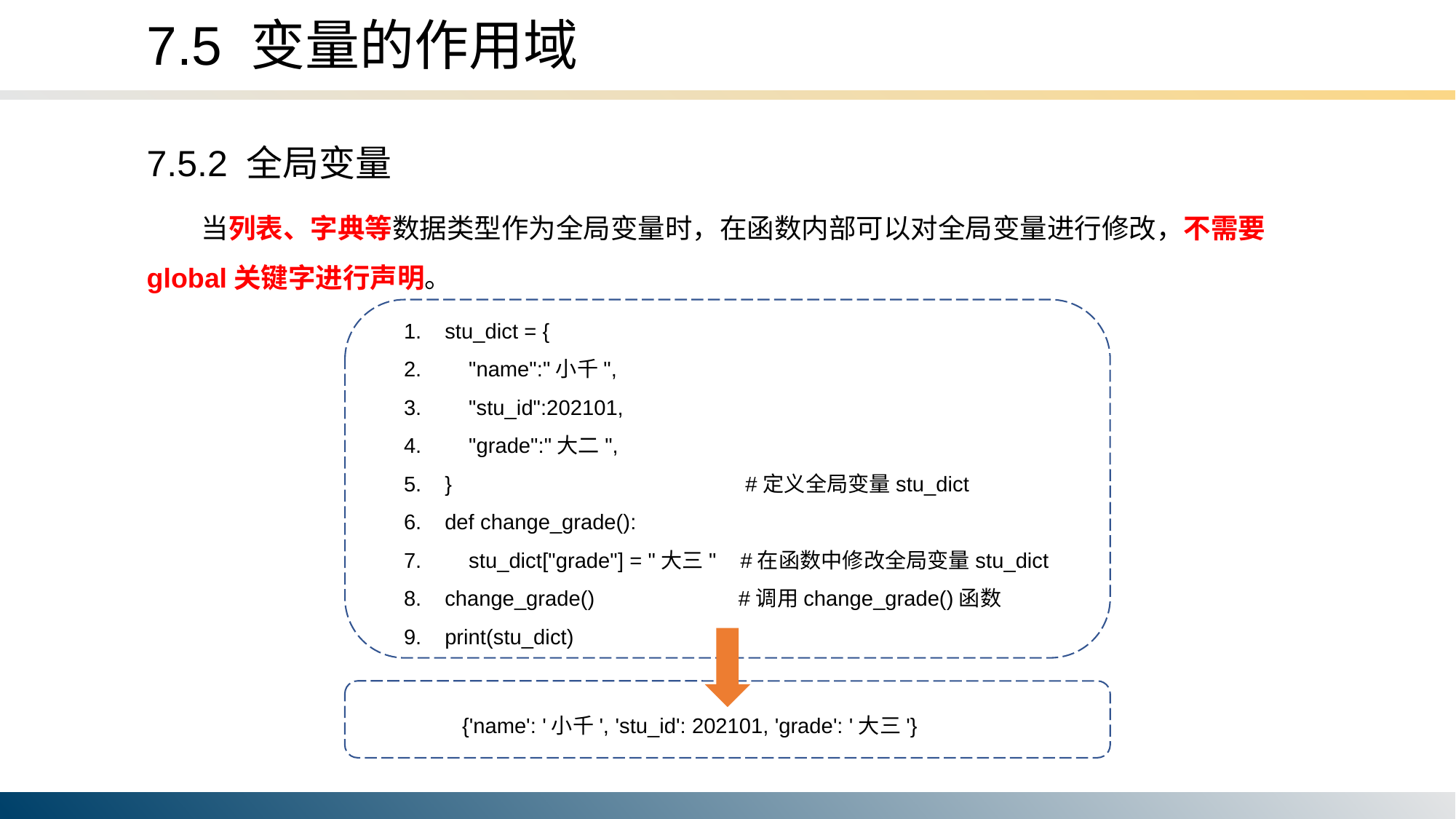

7.5 变量的作用域
7.5.2 全局变量
当列表、字典等数据类型作为全局变量时，在函数内部可以对全局变量进行修改，不需要global关键字进行声明。

stu_dict = {
    "name":"小千",
    "stu_id":202101,
    "grade":"大二",
}                                                 #定义全局变量stu_dict
def change_grade():
    stu_dict["grade"] = "大三"    #在函数中修改全局变量stu_dict
change_grade()                        #调用change_grade()函数
print(stu_dict)

{'name': '小千', 'stu_id': 202101, 'grade': '大三'}